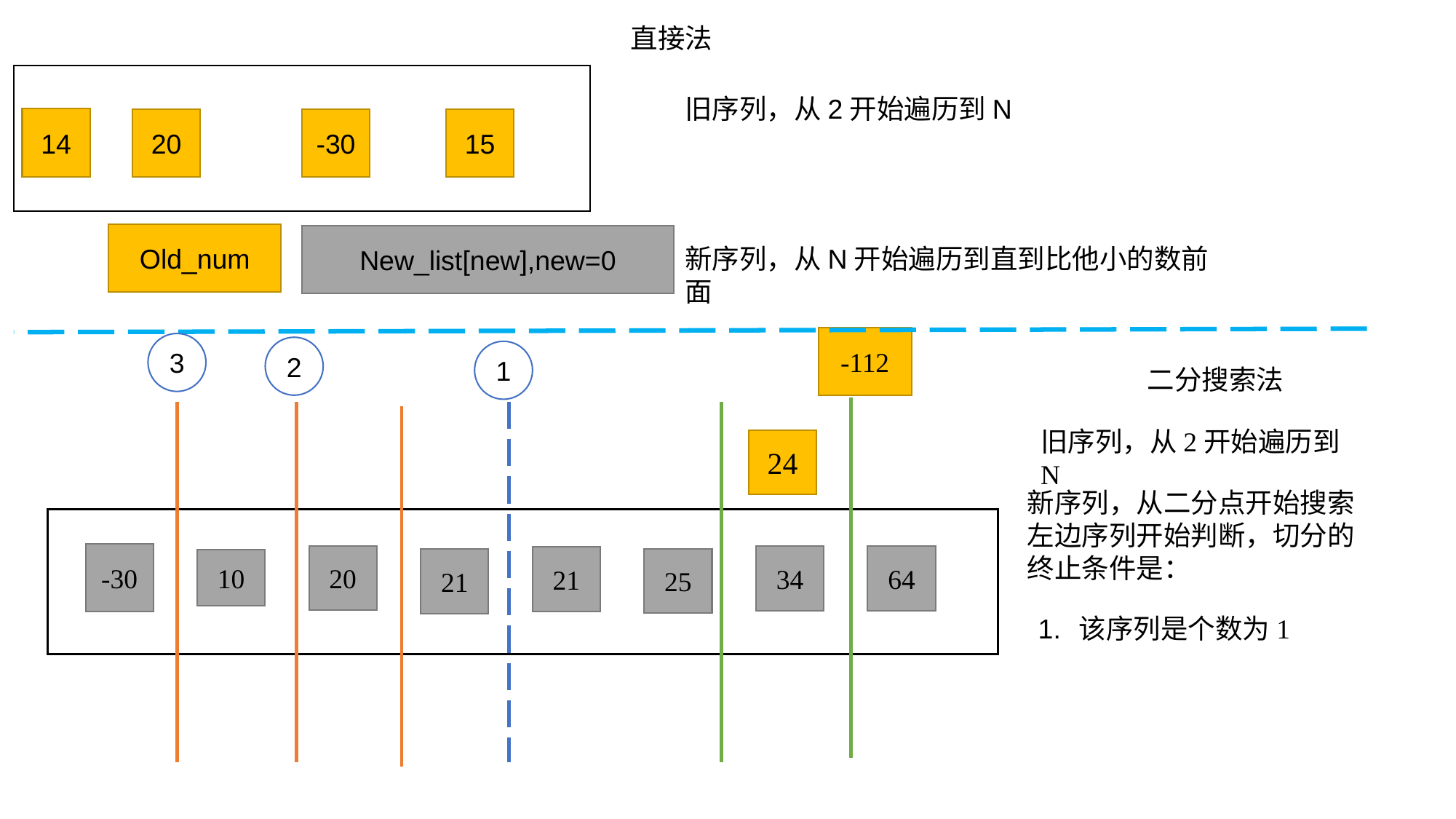

直接法

旧序列，从2开始遍历到N
14
20
15
-30
Old_num
New_list[new],new=0
新序列，从N开始遍历到直到比他小的数前面
-112
3
2
1
二分搜索法
旧序列，从2开始遍历到N
24
新序列，从二分点开始搜索左边序列开始判断，切分的终止条件是：

-30
20
34
64
21
25
21
10
该序列是个数为1